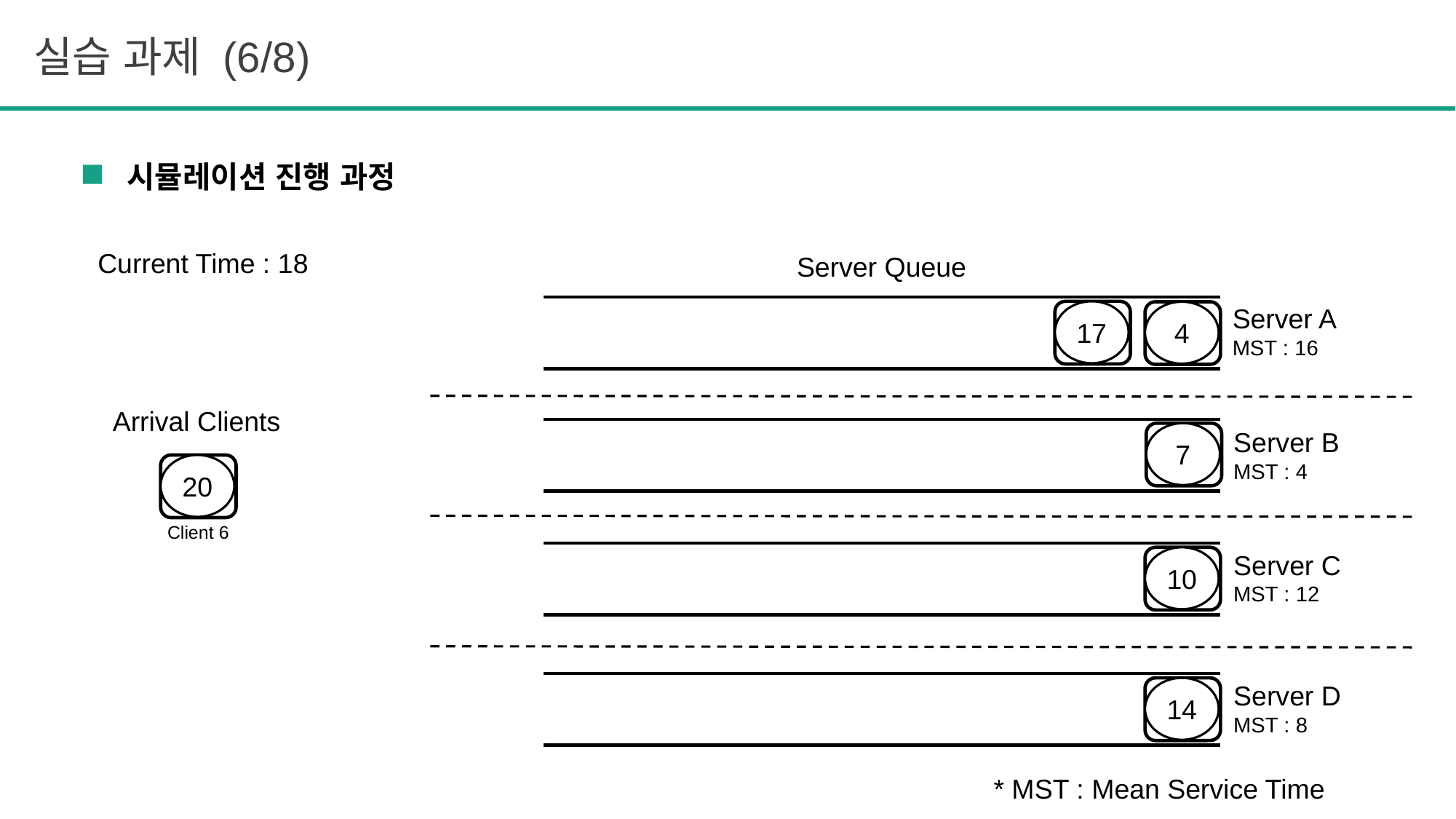

실습 과제 (6/8)
시뮬레이션 진행 과정

Current Time : 18
Server Queue
Server A
MST : 16

17

4
Arrival Clients
Server B
MST : 4
7

20
Client 6
Server C
MST : 12

10
Server D
MST : 8

14
* MST : Mean Service Time